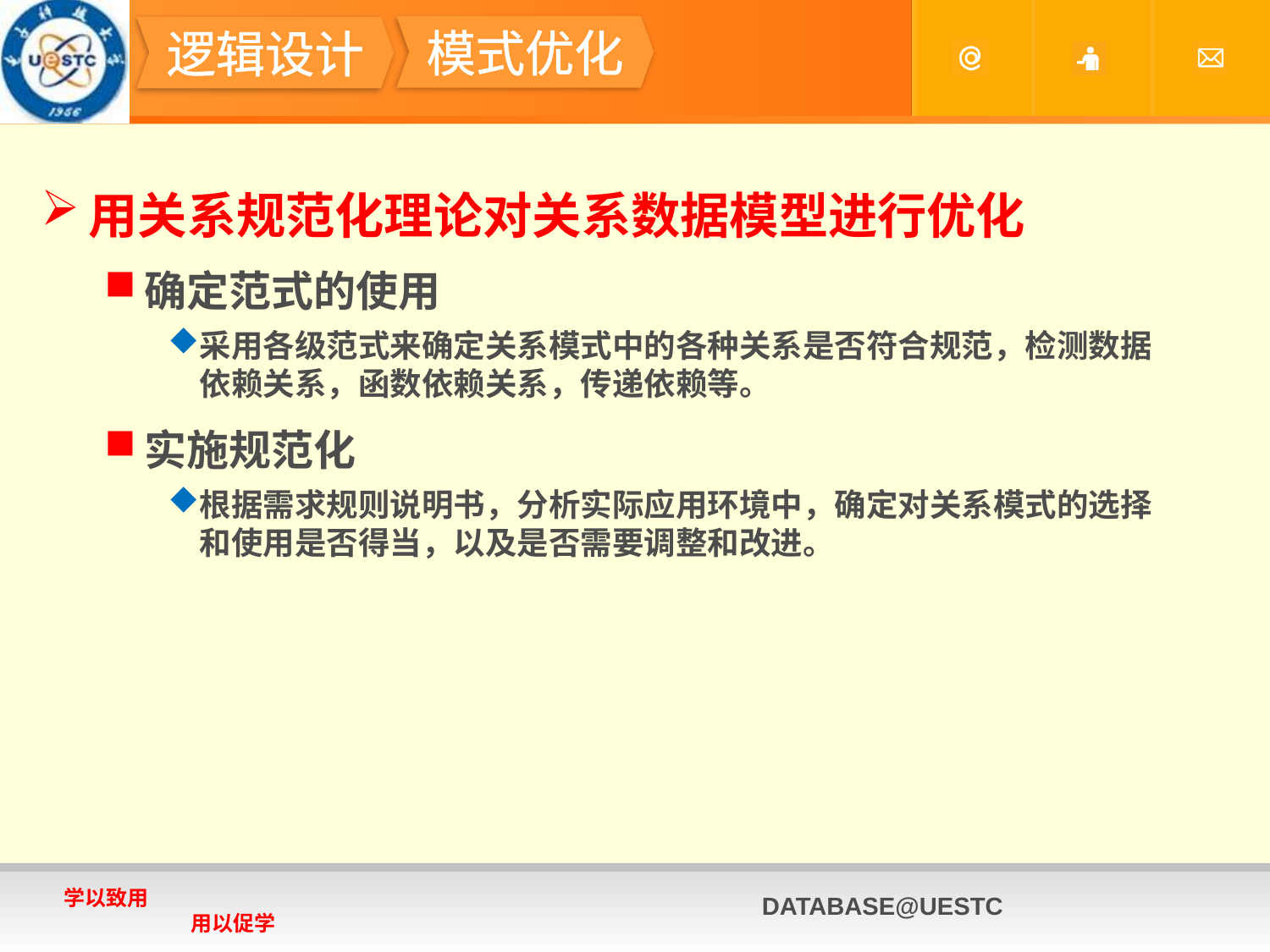

#
模式优化
逻辑设计
用关系规范化理论对关系数据模型进行优化
确定范式的使用
采用各级范式来确定关系模式中的各种关系是否符合规范，检测数据依赖关系，函数依赖关系，传递依赖等。
实施规范化
根据需求规则说明书，分析实际应用环境中，确定对关系模式的选择和使用是否得当，以及是否需要调整和改进。